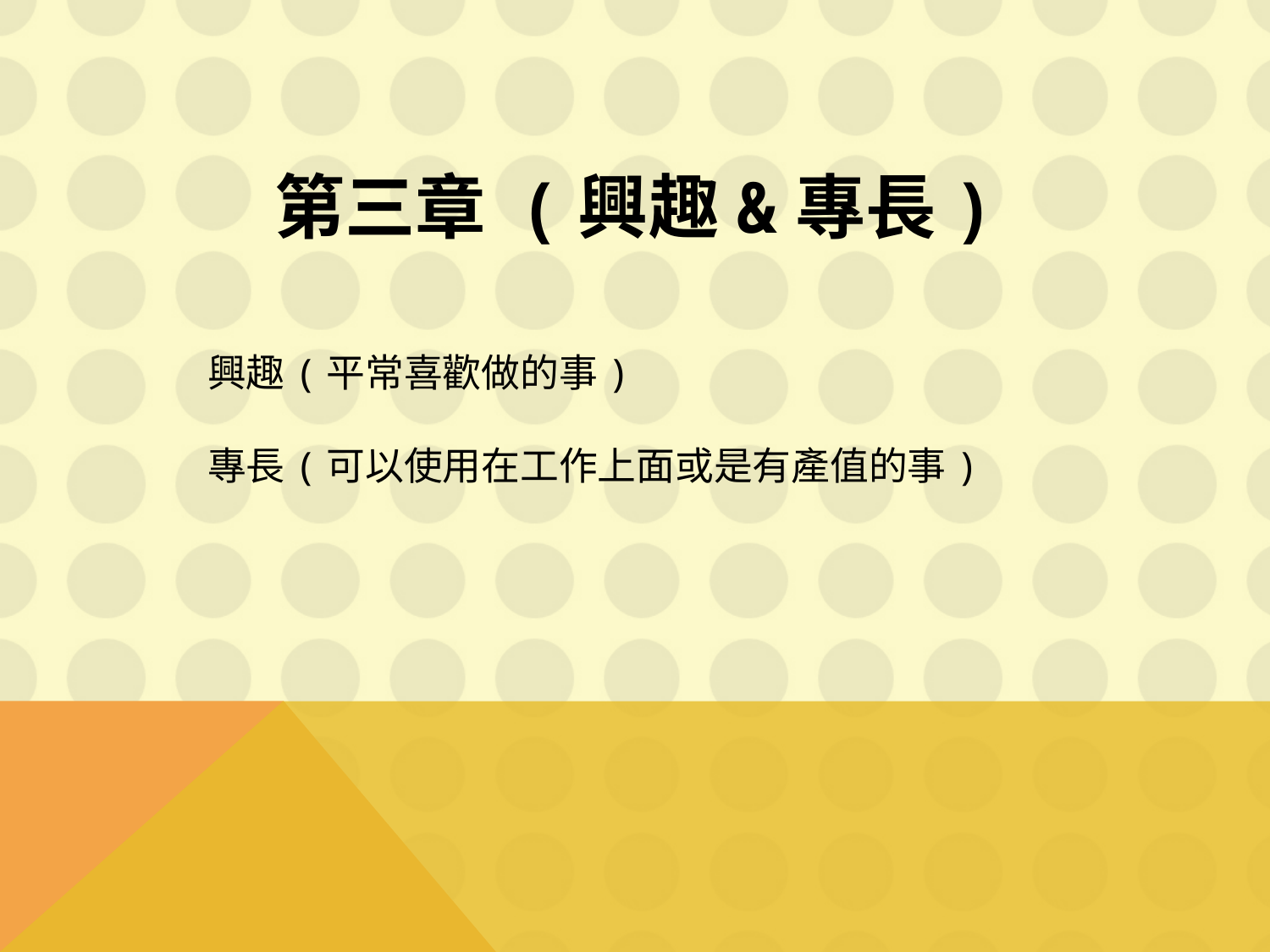

第三章 (興趣&專長)

興趣(平常喜歡做的事)
專長(可以使用在工作上面或是有產值的事)